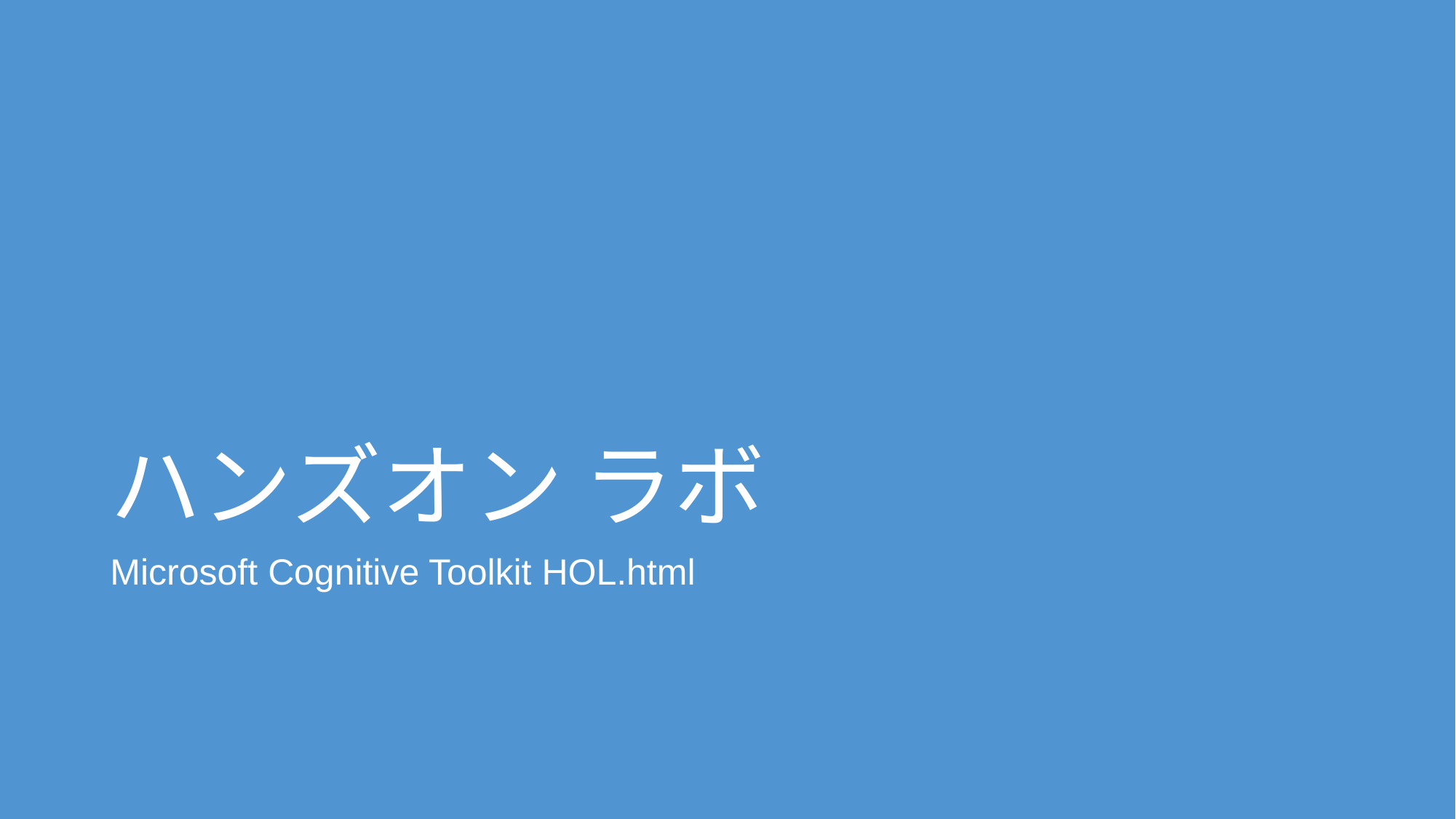

# ハンズオン ラボ
Microsoft Cognitive Toolkit HOL.html